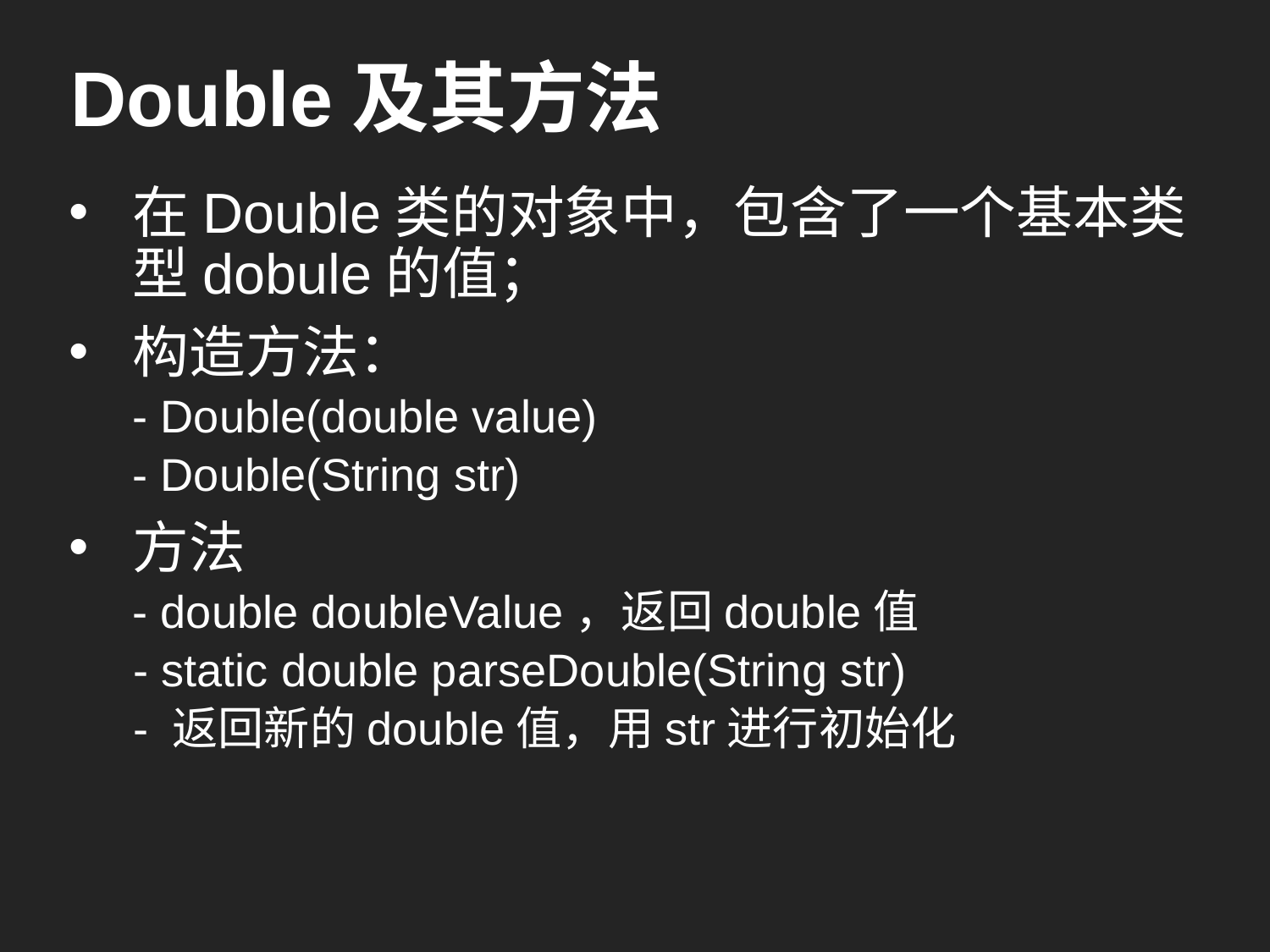

# Double及其方法
在Double类的对象中，包含了一个基本类型dobule的值；
构造方法：
- Double(double value)
- Double(String str)
方法
- double doubleValue，返回double值
- static double parseDouble(String str)
- 返回新的double值，用str进行初始化